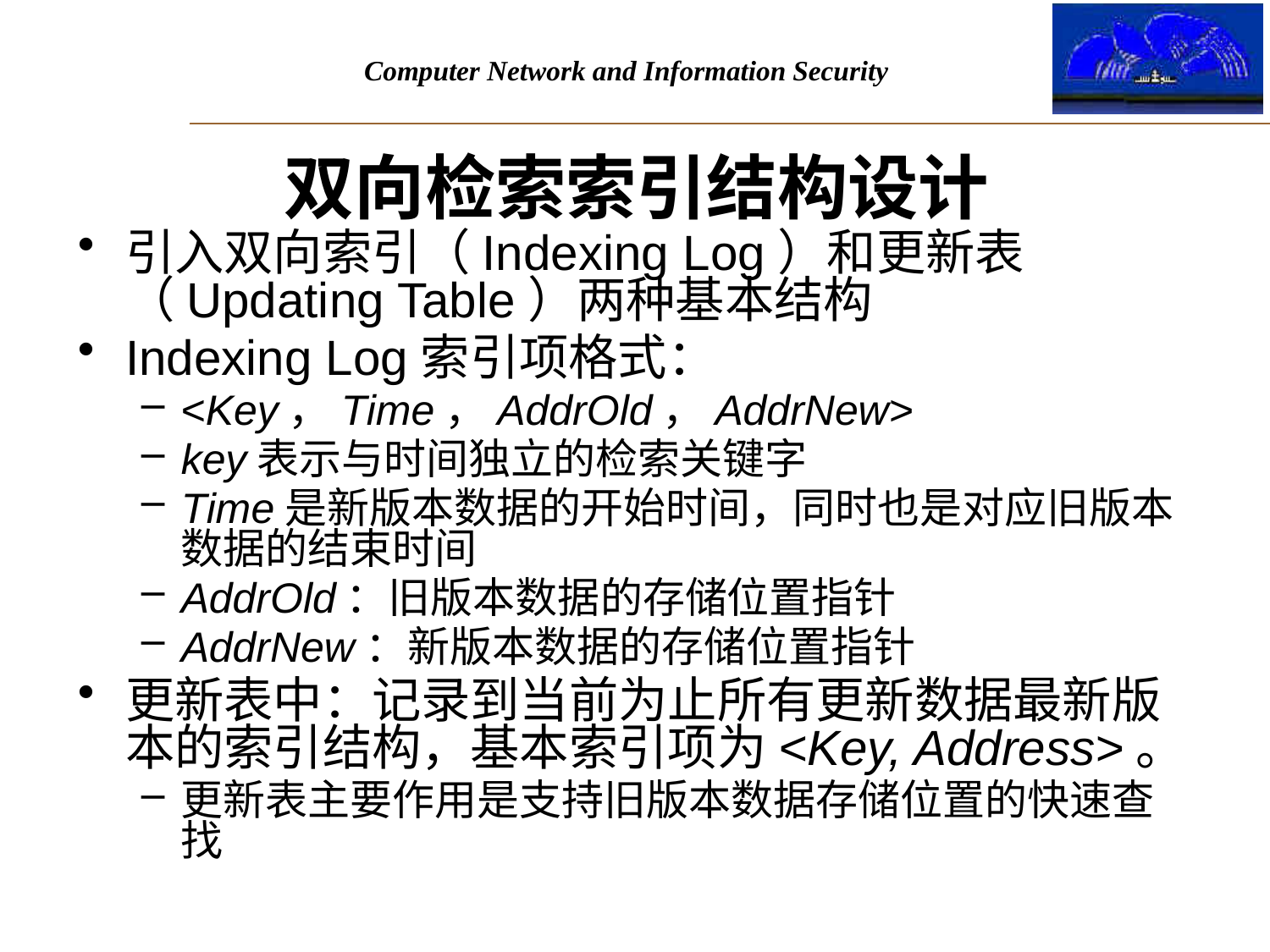

# 双向检索索引结构设计
引入双向索引（Indexing Log）和更新表（Updating Table）两种基本结构
Indexing Log索引项格式：
<Key，Time，AddrOld，AddrNew>
key表示与时间独立的检索关键字
Time是新版本数据的开始时间，同时也是对应旧版本数据的结束时间
AddrOld：旧版本数据的存储位置指针
AddrNew：新版本数据的存储位置指针
更新表中：记录到当前为止所有更新数据最新版本的索引结构，基本索引项为<Key, Address>。
更新表主要作用是支持旧版本数据存储位置的快速查找